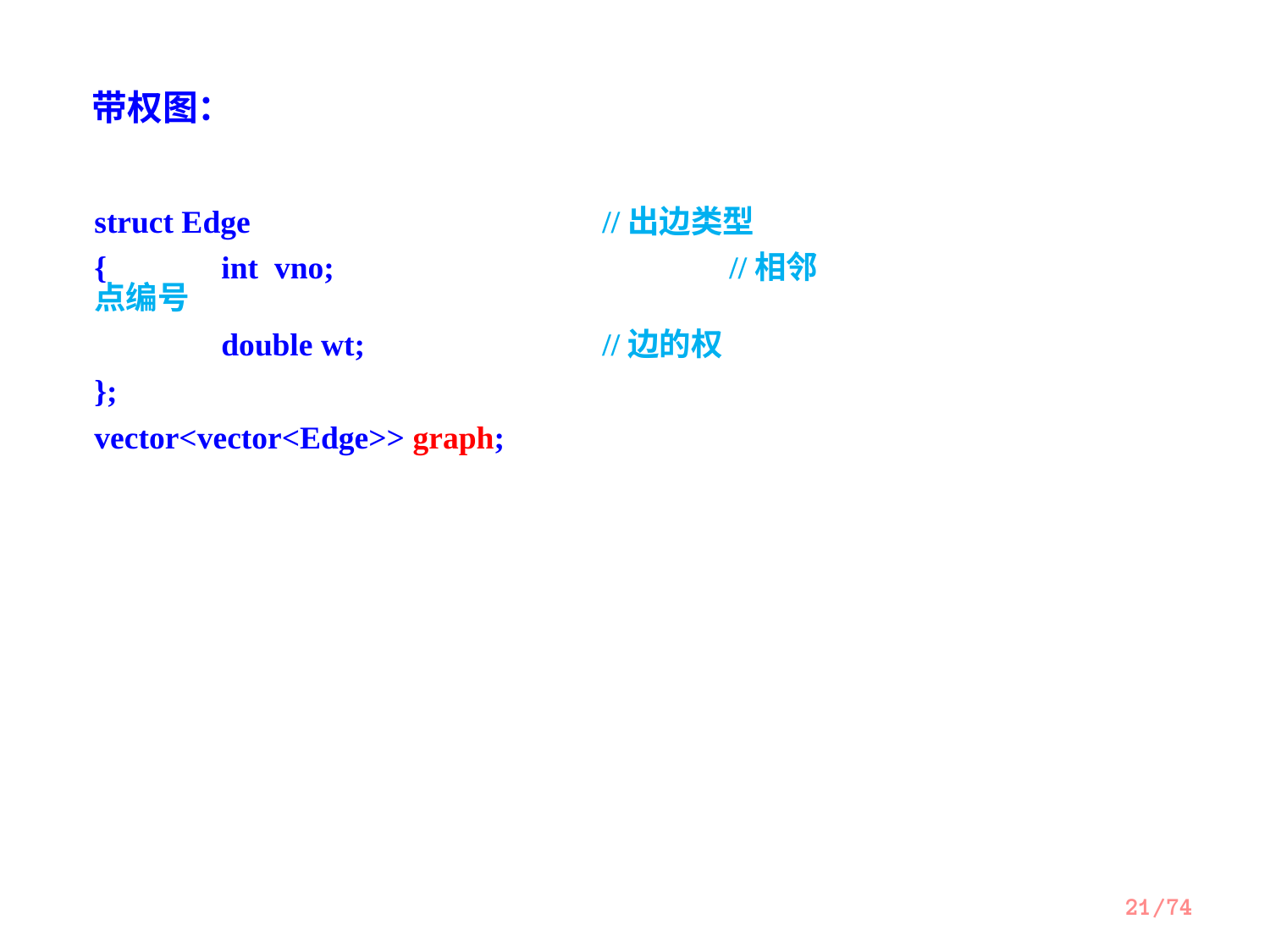

带权图：
struct Edge			//出边类型
{   	int  vno;  			//相邻点编号
    	double wt;   		//边的权
};
vector<vector<Edge>> graph;
21/74